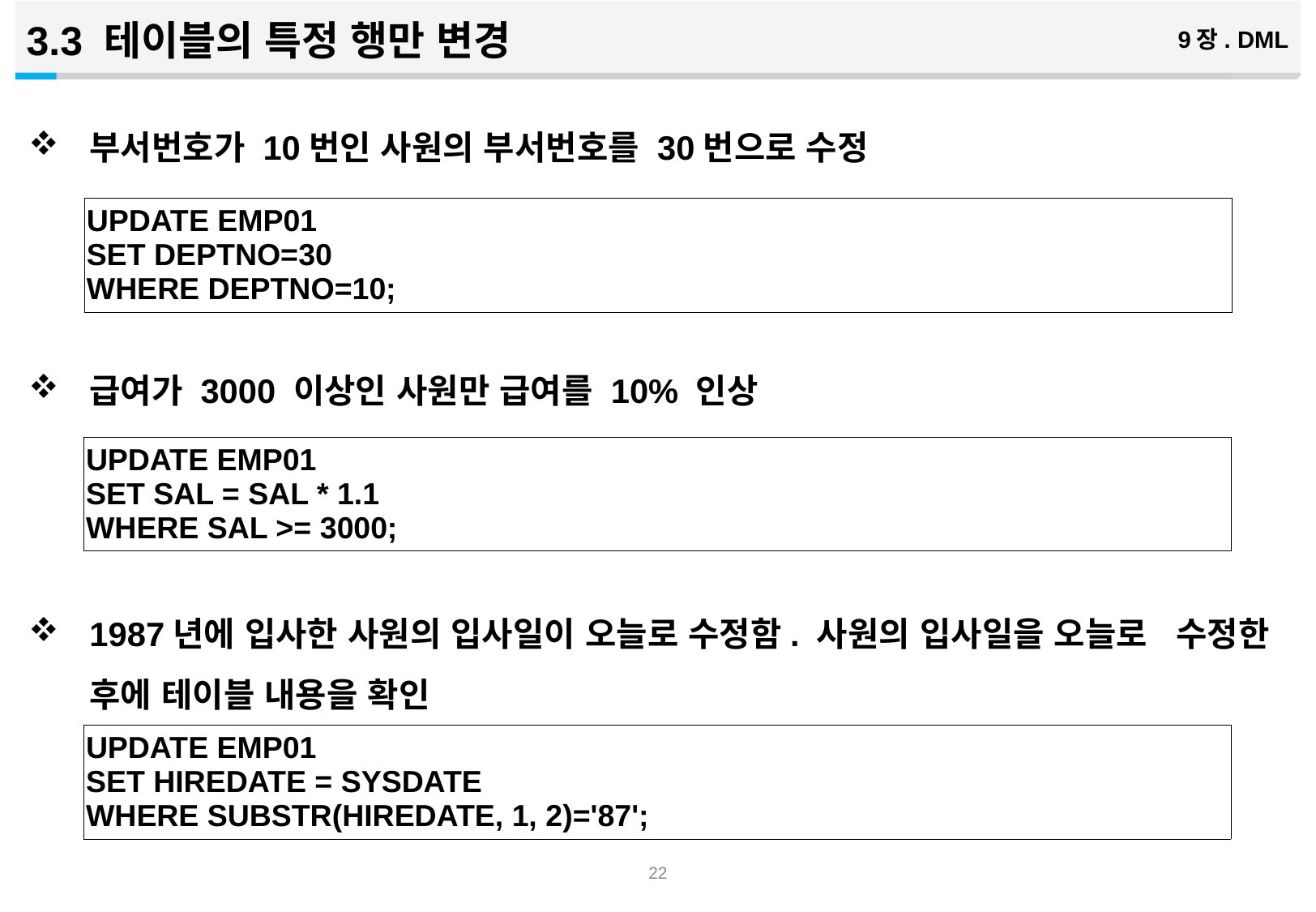

3.3 테이블의 특정 행만 변경
9장. DML
부서번호가 10번인 사원의 부서번호를 30번으로 수정

급여가 3000 이상인 사원만 급여를 10% 인상

1987년에 입사한 사원의 입사일이 오늘로 수정함. 사원의 입사일을 오늘로   수정한 후에 테이블 내용을 확인

| UPDATE EMP01 SET DEPTNO=30 WHERE DEPTNO=10; |
| --- |
| UPDATE EMP01 SET SAL = SAL \* 1.1 WHERE SAL >= 3000; |
| --- |
| UPDATE EMP01 SET HIREDATE = SYSDATE WHERE SUBSTR(HIREDATE, 1, 2)='87'; |
| --- |
22